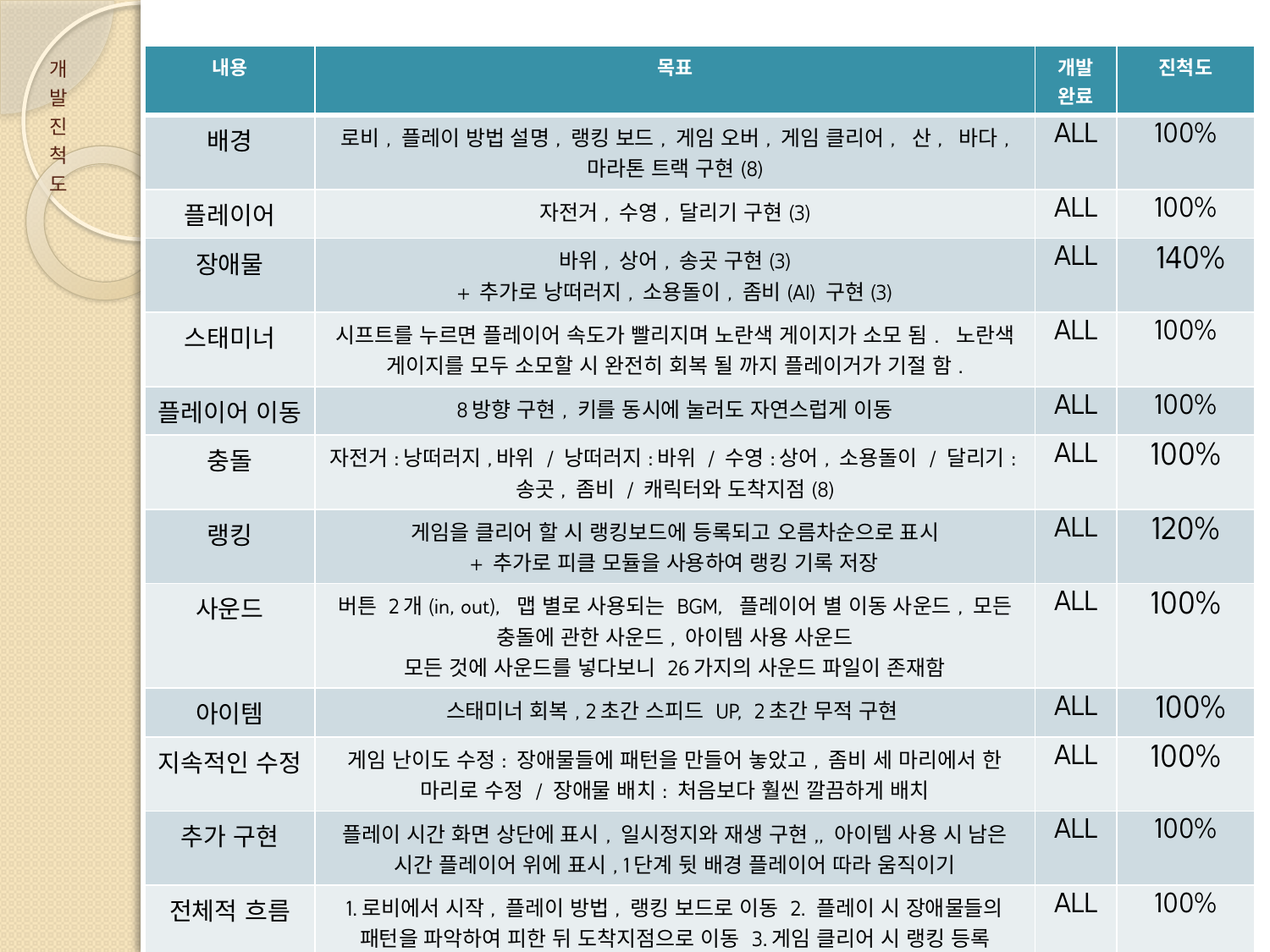

개
발
진
척
도
| 내용 | 목표 | 개발 완료 | 진척도 |
| --- | --- | --- | --- |
| 배경 | 로비, 플레이 방법 설명, 랭킹 보드, 게임 오버, 게임 클리어, 산, 바다, 마라톤 트랙 구현(8) | ALL | 100% |
| 플레이어 | 자전거, 수영, 달리기 구현(3) | ALL | 100% |
| 장애물 | 바위, 상어, 송곳 구현(3) + 추가로 낭떠러지, 소용돌이, 좀비(AI) 구현(3) | ALL | 140% |
| 스태미너 | 시프트를 누르면 플레이어 속도가 빨리지며 노란색 게이지가 소모 됨. 노란색 게이지를 모두 소모할 시 완전히 회복 될 까지 플레이거가 기절 함. | ALL | 100% |
| 플레이어 이동 | 8방향 구현, 키를 동시에 눌러도 자연스럽게 이동 | ALL | 100% |
| 충돌 | 자전거:낭떠러지,바위 / 낭떠러지:바위 / 수영:상어, 소용돌이 / 달리기:송곳, 좀비 / 캐릭터와 도착지점(8) | ALL | 100% |
| 랭킹 | 게임을 클리어 할 시 랭킹보드에 등록되고 오름차순으로 표시 + 추가로 피클 모듈을 사용하여 랭킹 기록 저장 | ALL | 120% |
| 사운드 | 버튼 2개(in, out), 맵 별로 사용되는 BGM, 플레이어 별 이동 사운드, 모든 충돌에 관한 사운드, 아이템 사용 사운드 모든 것에 사운드를 넣다보니 26가지의 사운드 파일이 존재함 | ALL | 100% |
| 아이템 | 스태미너 회복, 2초간 스피드 UP, 2초간 무적 구현 | ALL | 100% |
| 지속적인 수정 | 게임 난이도 수정: 장애물들에 패턴을 만들어 놓았고, 좀비 세 마리에서 한 마리로 수정 / 장애물 배치: 처음보다 훨씬 깔끔하게 배치 | ALL | 100% |
| 추가 구현 | 플레이 시간 화면 상단에 표시, 일시정지와 재생 구현,, 아이템 사용 시 남은 시간 플레이어 위에 표시, 1단계 뒷 배경 플레이어 따라 움직이기 | ALL | 100% |
| 전체적 흐름 | 1.로비에서 시작, 플레이 방법, 랭킹 보드로 이동 2. 플레이 시 장애물들의 패턴을 파악하여 피한 뒤 도착지점으로 이동 3.게임 클리어 시 랭킹 등록 | ALL | 100% |
| 구현하려고 계획했던 것 후회 없이 전부 구현하였고, 그 외에 추가로 구현한 것들도 존재 |  |  |  |